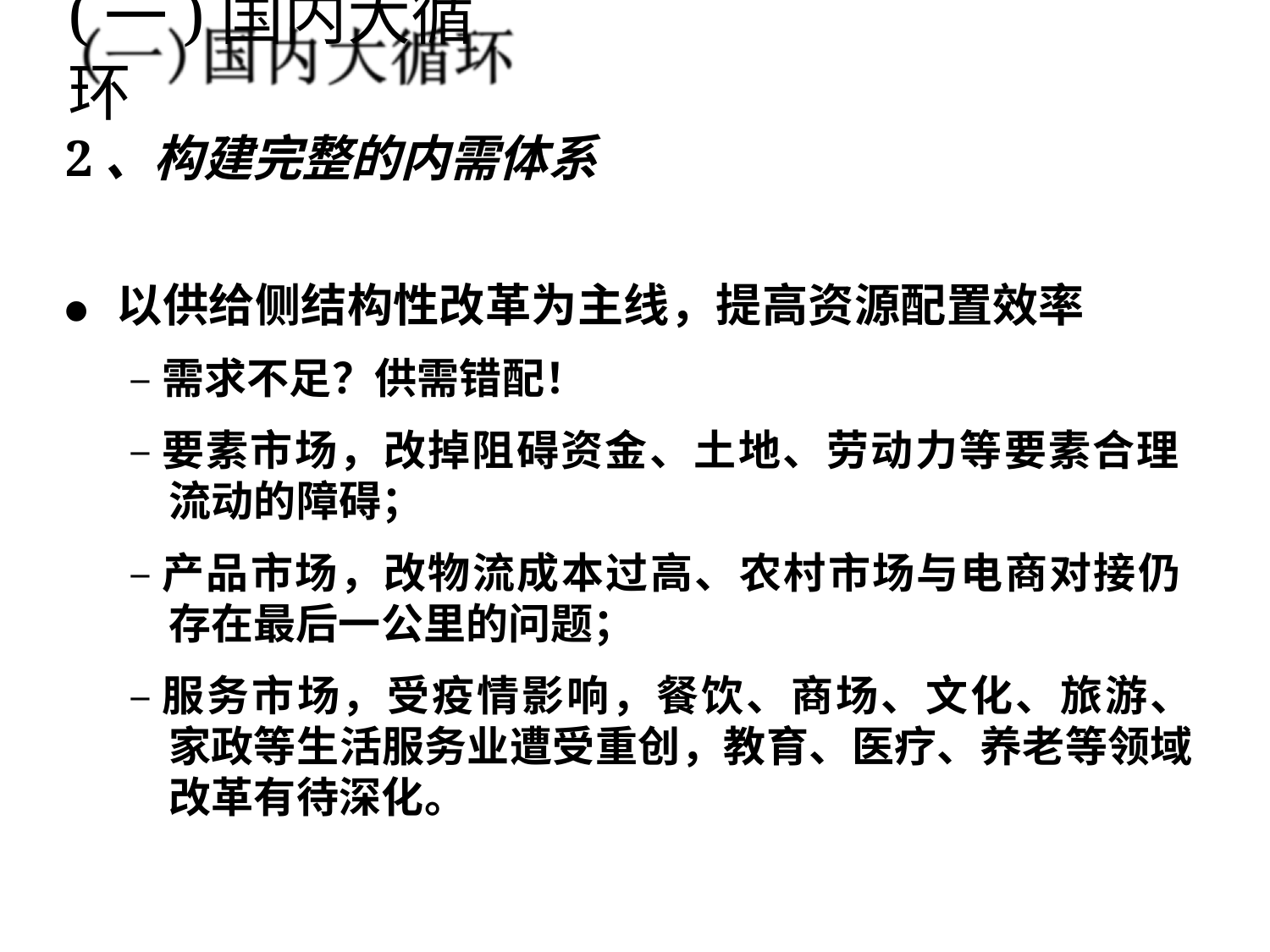

# (一)国内大循环
2、构建完整的内需体系

⚫	以供给侧结构性改革为主线，提高资源配置效率
–需求不足？供需错配！
–要素市场，改掉阻碍资金、土地、劳动力等要素合理
流动的障碍；
–产品市场，改物流成本过高、农村市场与电商对接仍 存在最后一公里的问题；
–服务市场，受疫情影响，餐饮、商场、文化、旅游、 家政等生活服务业遭受重创，教育、医疗、养老等领域 改革有待深化。